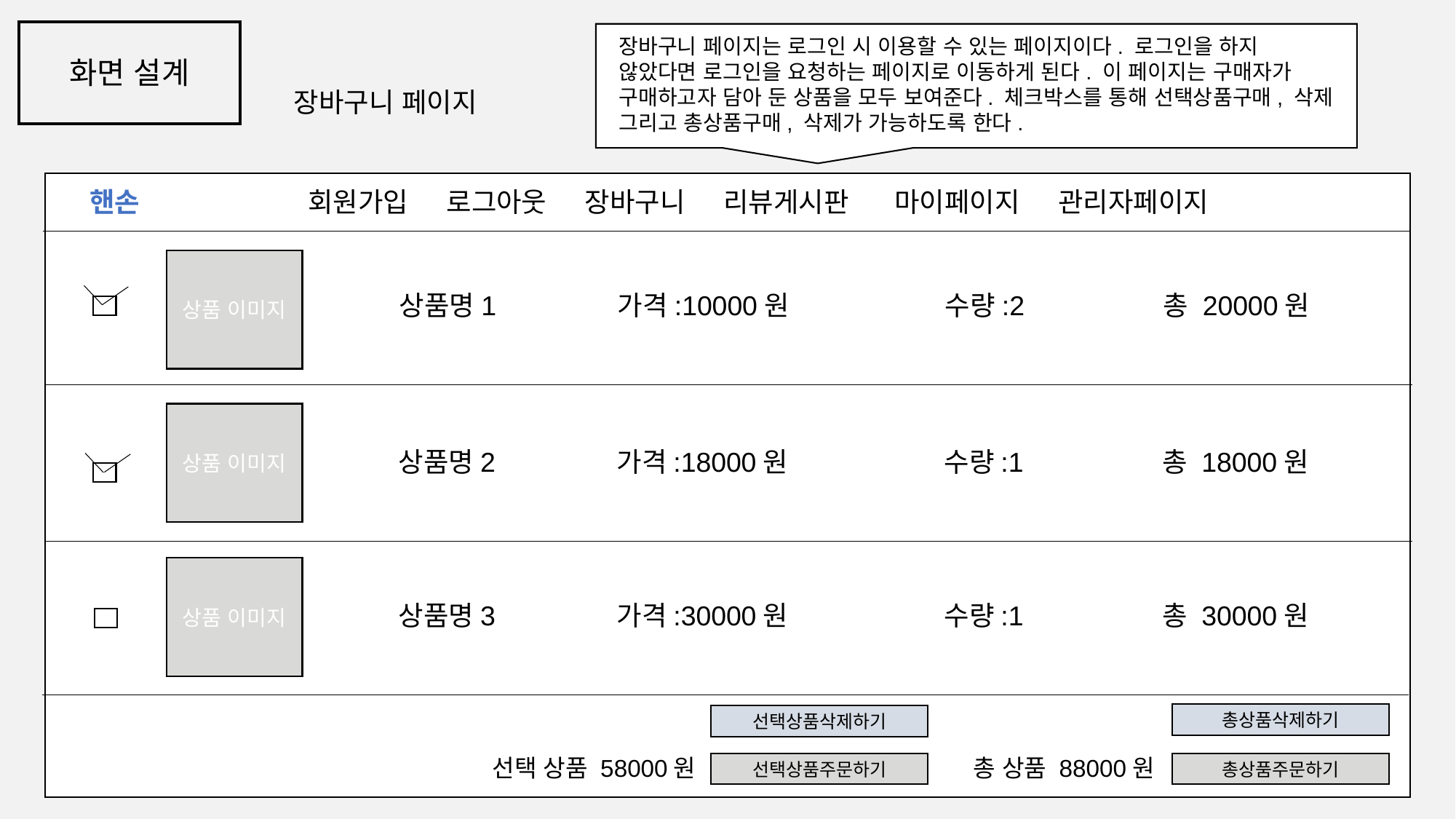

화면 설계

장바구니 페이지는 로그인 시 이용할 수 있는 페이지이다. 로그인을 하지 않았다면 로그인을 요청하는 페이지로 이동하게 된다. 이 페이지는 구매자가 구매하고자 담아 둔 상품을 모두 보여준다. 체크박스를 통해 선택상품구매, 삭제 그리고 총상품구매, 삭제가 가능하도록 한다.
장바구니 페이지

핸손                      회원가입     로그아웃     장바구니     리뷰게시판      마이페이지     관리자페이지
상품 이미지
상품명1		가격:10000원		수량:2		총 20000원

상품 이미지
상품명2		가격:18000원		수량:1		총 18000원

상품 이미지
상품명3		가격:30000원		수량:1		총 30000원

총상품삭제하기
선택상품삭제하기
총 상품 88000원
선택 상품 58000원
선택상품주문하기
총상품주문하기